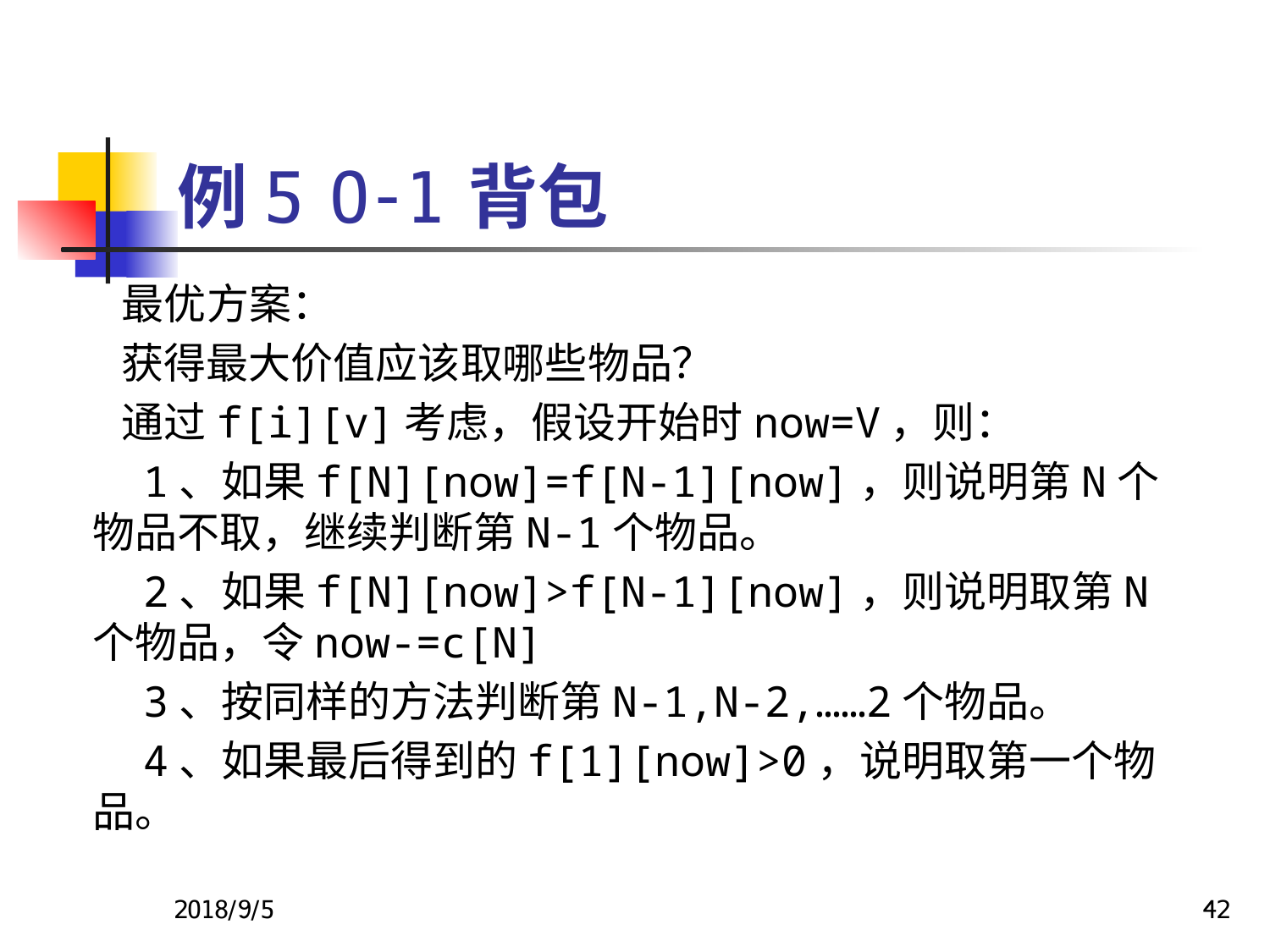

# 例5 0-1背包
  最优方案：
  获得最大价值应该取哪些物品？
  通过f[i][v]考虑，假设开始时now=V，则：
  1、如果f[N][now]=f[N-1][now]，则说明第N个物品不取，继续判断第N-1个物品。
  2、如果f[N][now]>f[N-1][now]，则说明取第N个物品，令now-=c[N]
  3、按同样的方法判断第N-1,N-2,……2个物品。
  4、如果最后得到的f[1][now]>0，说明取第一个物品。
2018/9/5
42